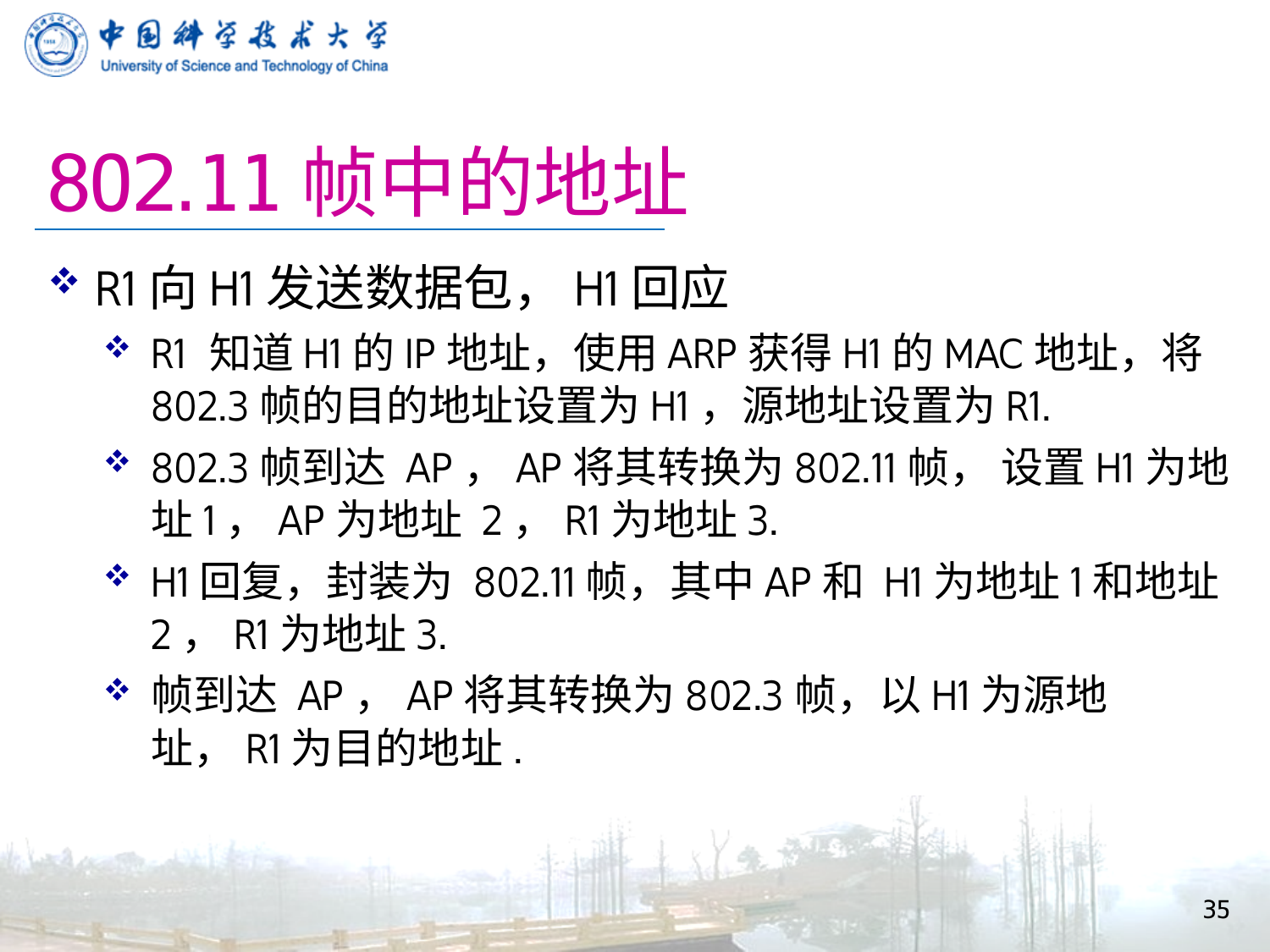

# 802.11帧中的地址
R1向H1发送数据包，H1回应
R1 知道H1的IP地址，使用ARP获得H1的MAC地址，将 802.3帧的目的地址设置为H1，源地址设置为R1.
802.3帧到达 AP，AP将其转换为802.11帧， 设置H1为地址1，AP为地址 2，R1为地址3.
H1回复，封装为 802.11帧，其中AP和 H1为地址1和地址2，R1为地址3.
帧到达 AP，AP将其转换为802.3帧，以H1为源地址，R1为目的地址.
35